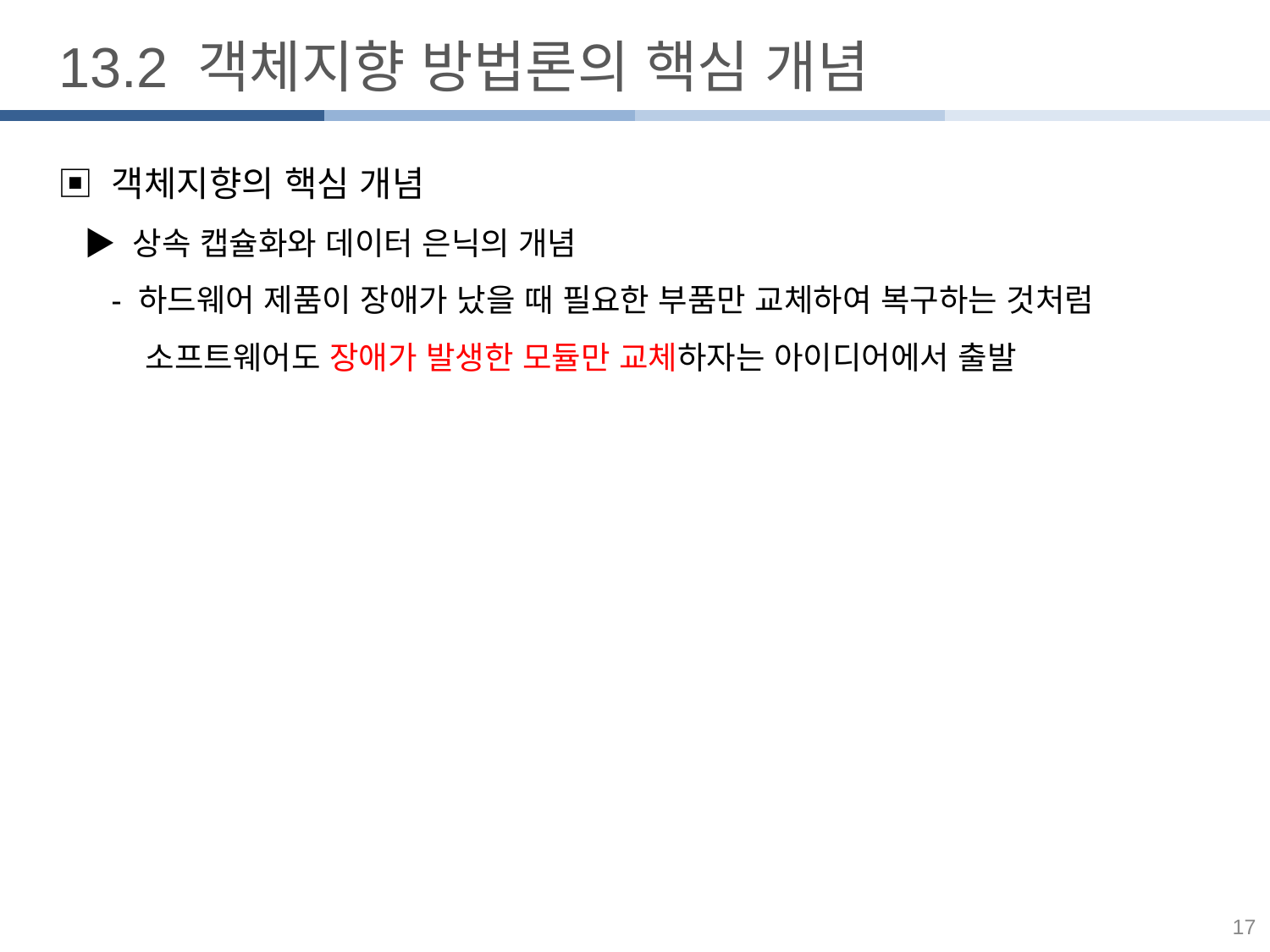

13.2 객체지향 방법론의 핵심 개념
▣ 객체지향의 핵심 개념
   ▶ 상속 캡슐화와 데이터 은닉의 개념
      - 하드웨어 제품이 장애가 났을 때 필요한 부품만 교체하여 복구하는 것처럼
         소프트웨어도 장애가 발생한 모듈만 교체하자는 아이디어에서 출발

17